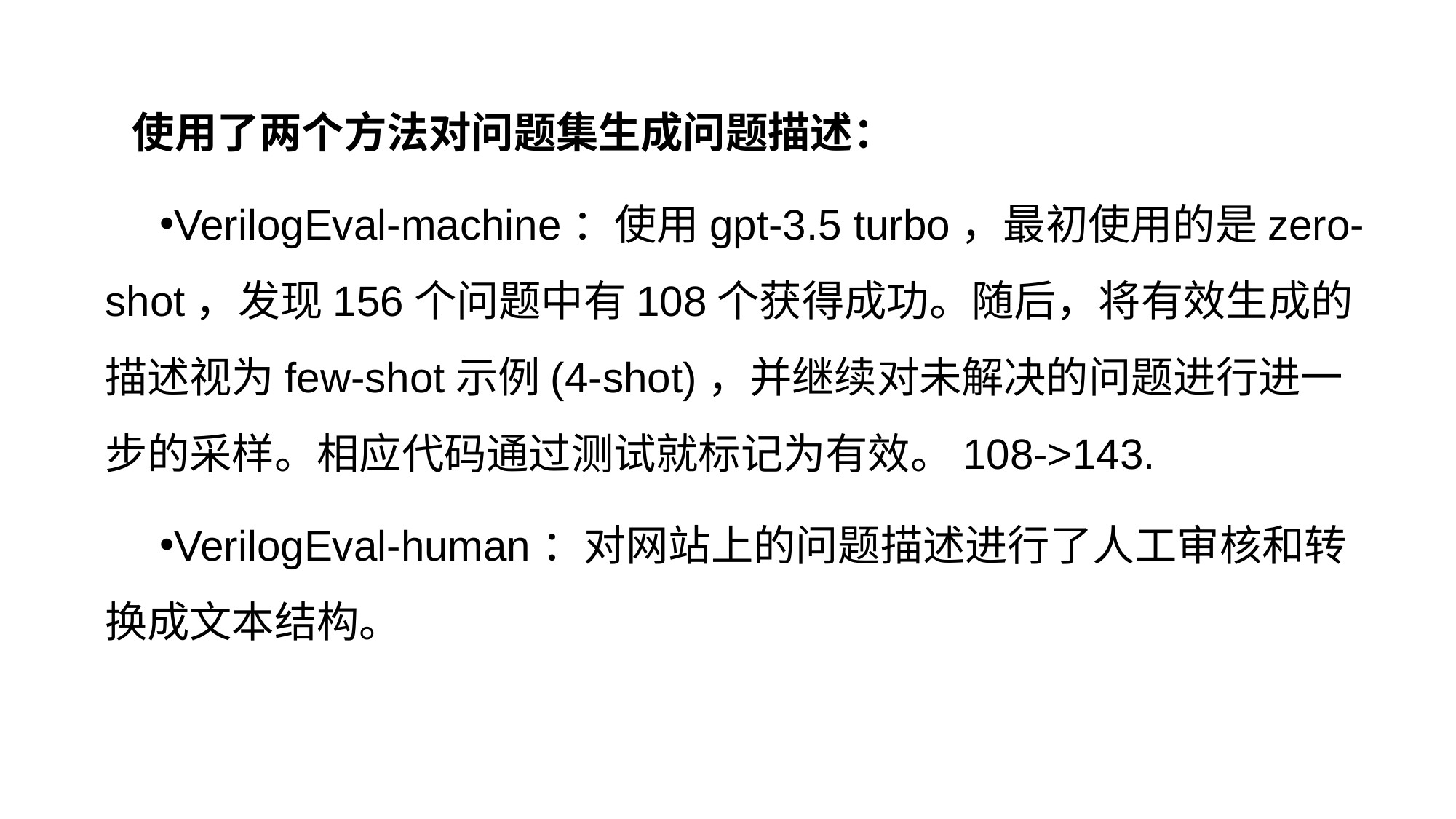

使用了两个方法对问题集生成问题描述：
VerilogEval-machine：使用gpt-3.5 turbo，最初使用的是zero-shot，发现156个问题中有108个获得成功。随后，将有效生成的描述视为few-shot示例(4-shot)，并继续对未解决的问题进行进一步的采样。相应代码通过测试就标记为有效。108->143.
VerilogEval-human：对网站上的问题描述进行了人工审核和转换成文本结构。